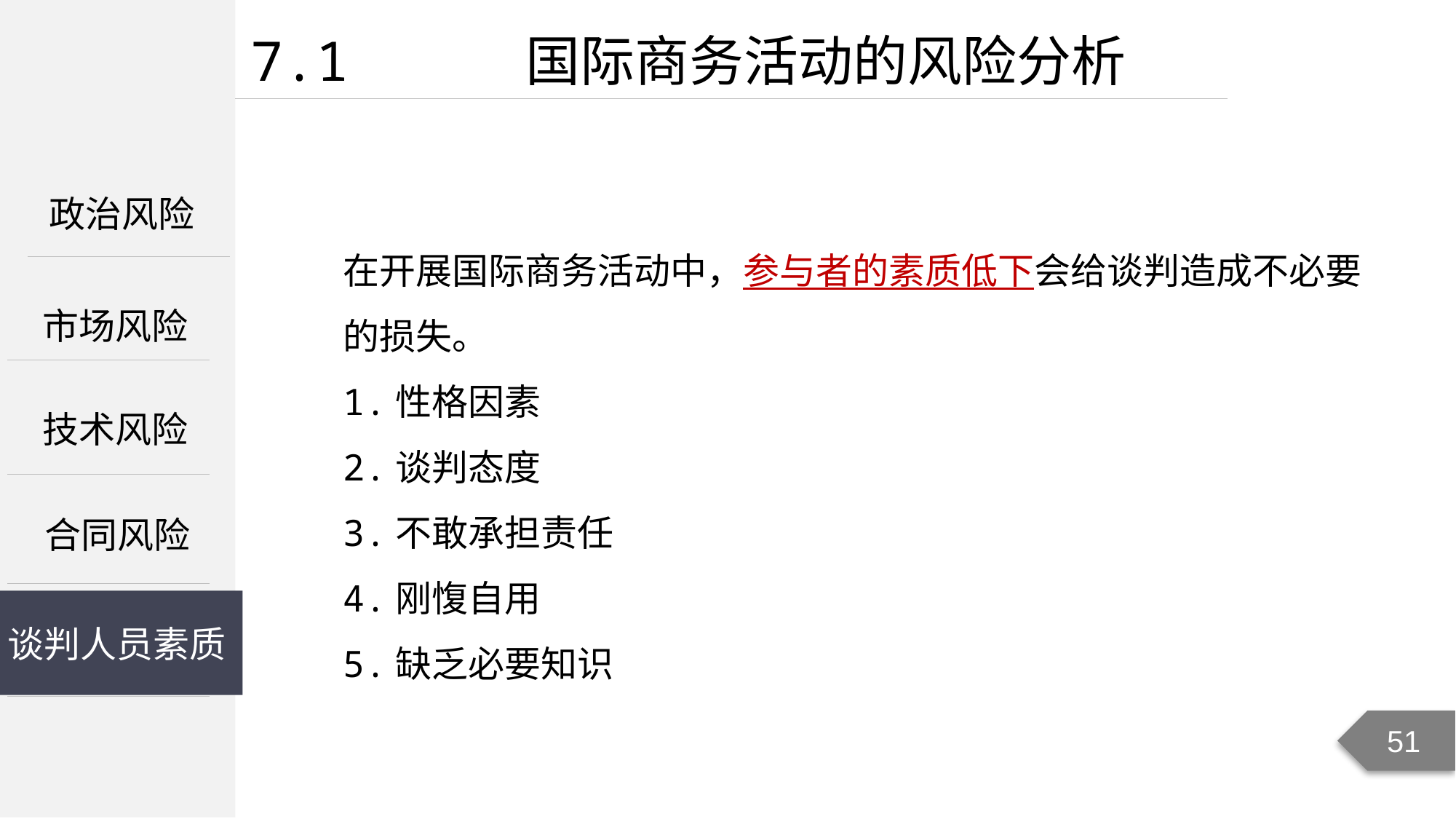

7.1     国际商务活动的风险分析
政治风险
在开展国际商务活动中，参与者的素质低下会给谈判造成不必要的损失。
1.性格因素
2.谈判态度
3.不敢承担责任
4.刚愎自用
5.缺乏必要知识
市场风险
技术风险
合同风险
谈判人员素质
51